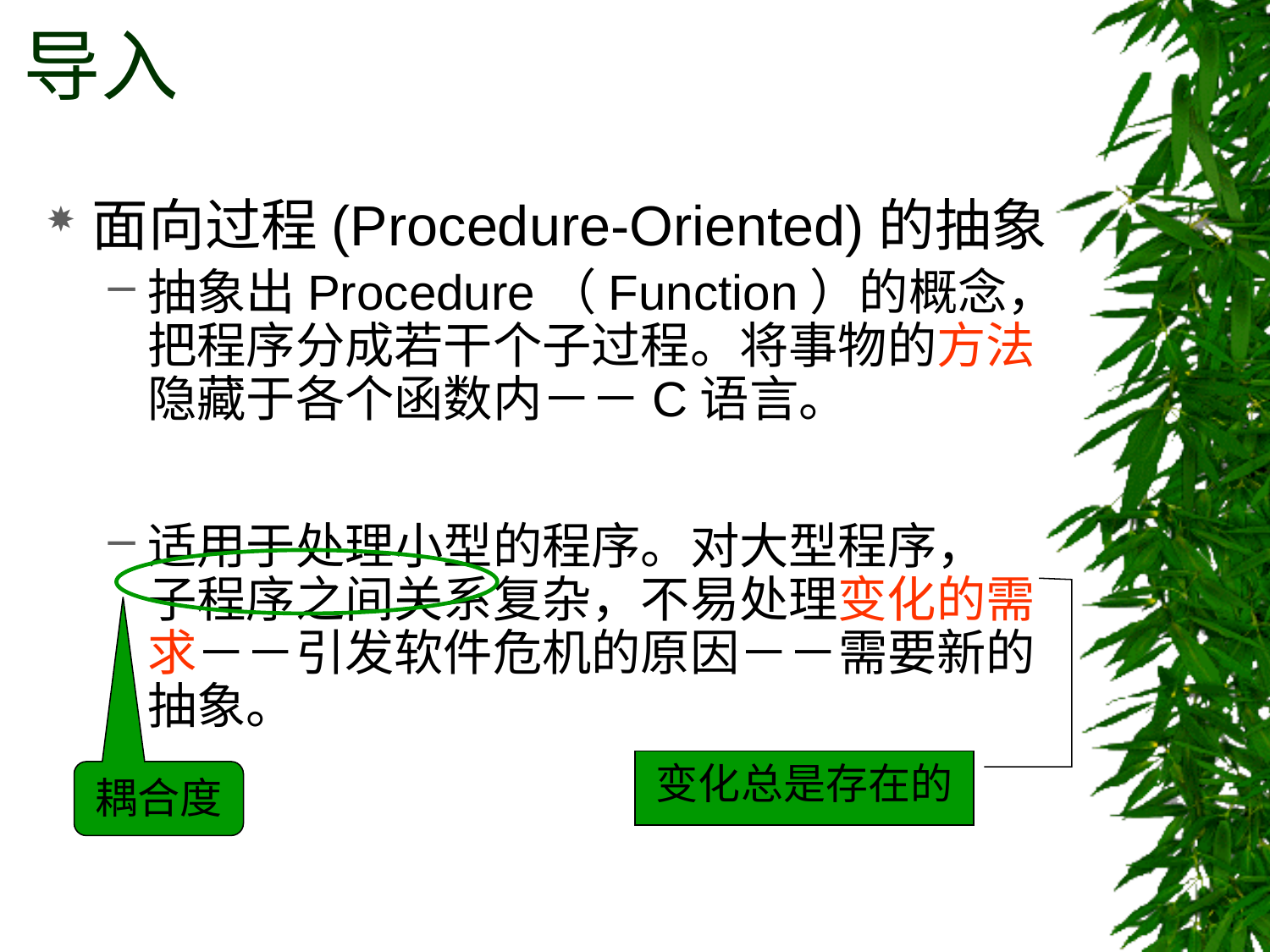

# 导入
面向过程(Procedure-Oriented)的抽象
抽象出Procedure（Function）的概念，把程序分成若干个子过程。将事物的方法隐藏于各个函数内－－C语言。

适用于处理小型的程序。对大型程序，   子程序之间关系复杂，不易处理变化的需求－－引发软件危机的原因－－需要新的抽象。

变化总是存在的
耦合度